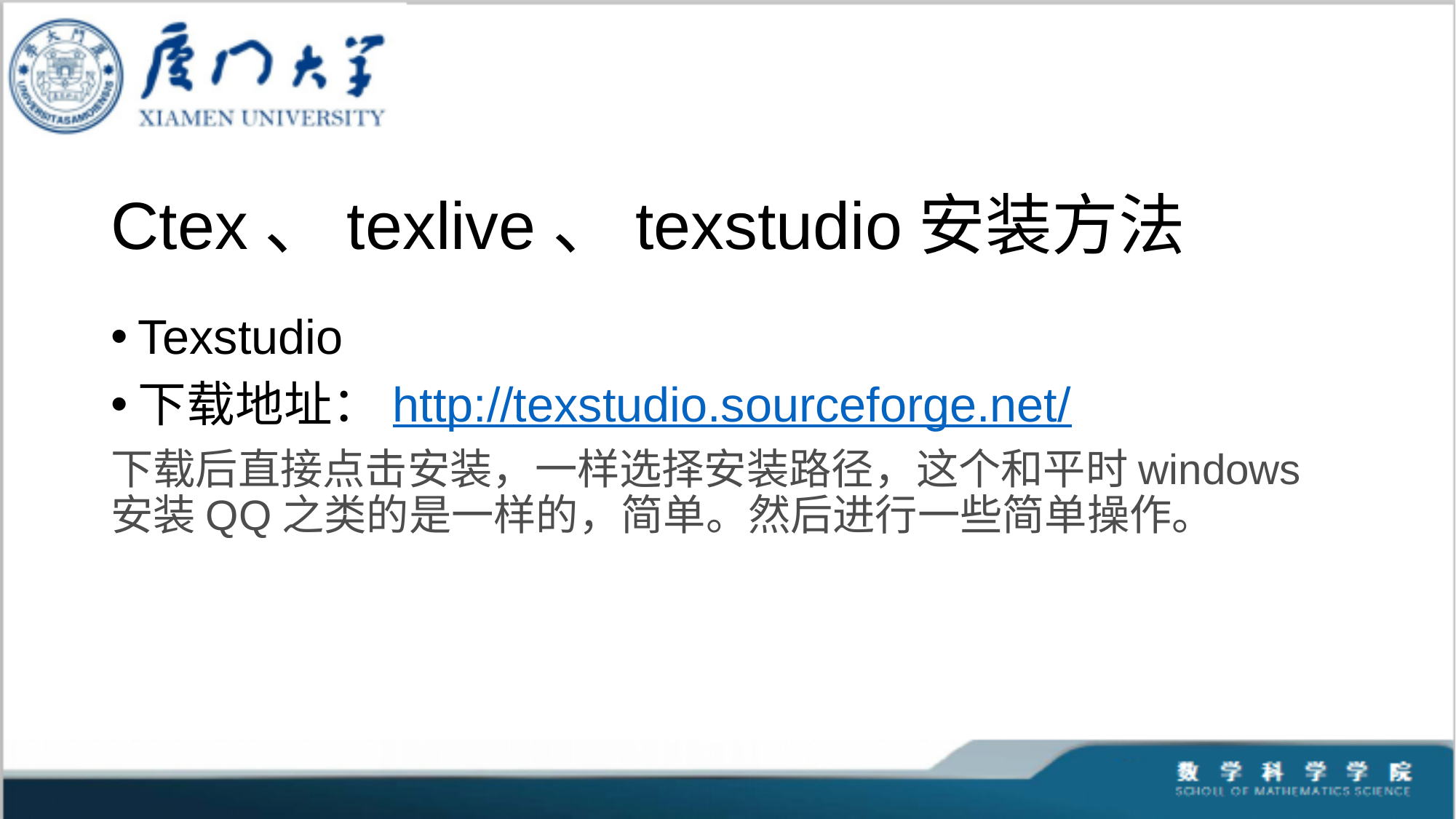

# Ctex、texlive、texstudio安装方法
Texstudio
下载地址：http://texstudio.sourceforge.net/
下载后直接点击安装，一样选择安装路径，这个和平时windows安装QQ之类的是一样的，简单。然后进行一些简单操作。